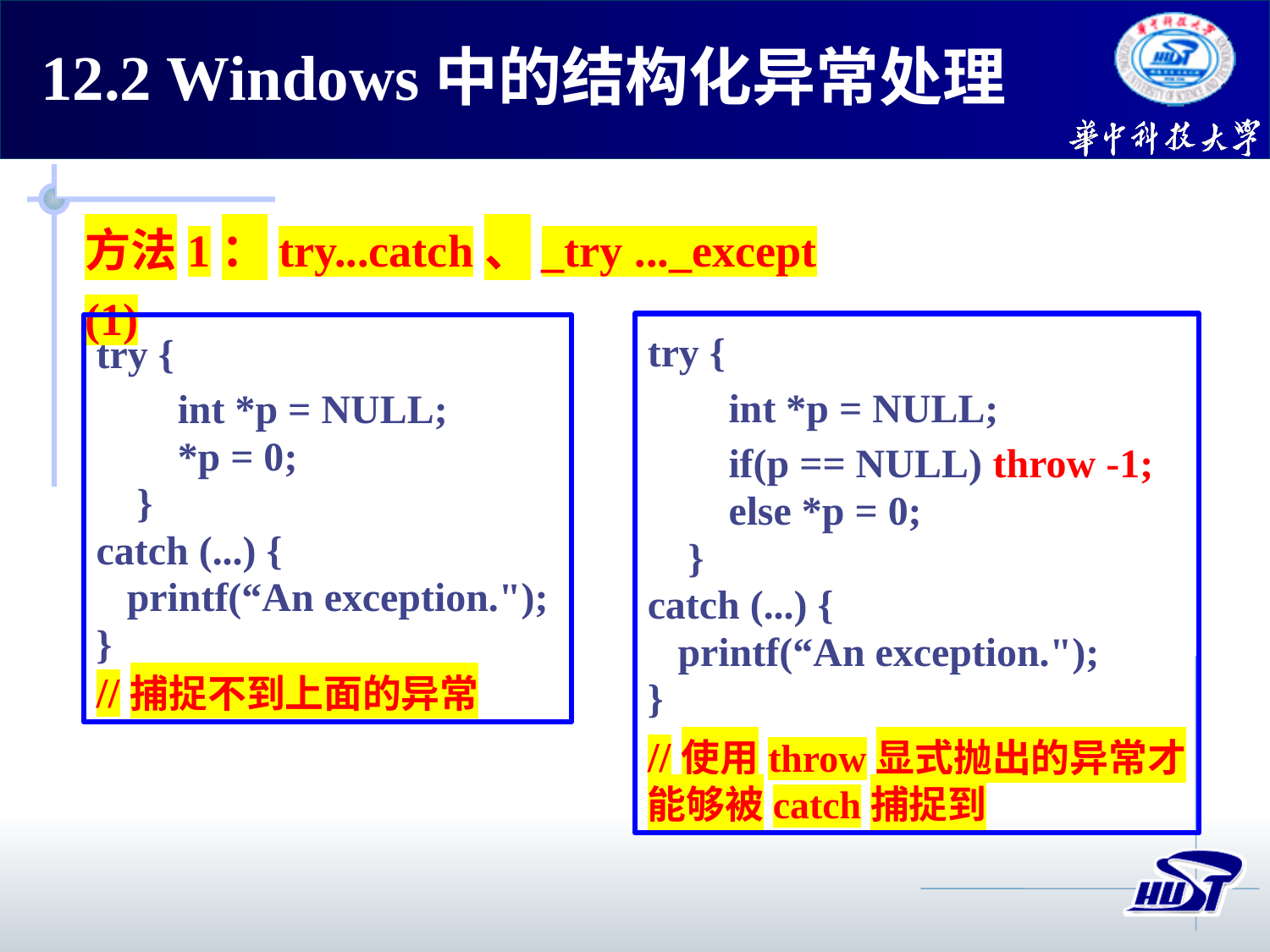

12.2 Windows中的结构化异常处理
方法1：try...catch、_try ..._except (1)
try {
        int *p = NULL;
        if(p == NULL) throw -1;
        else *p = 0;
    }
catch (...) {
   printf(“An exception.");
}
//使用throw显式抛出的异常才能够被catch捕捉到
try {
        int *p = NULL;
        *p = 0;
    }
catch (...) {
   printf(“An exception.");
}
//捕捉不到上面的异常